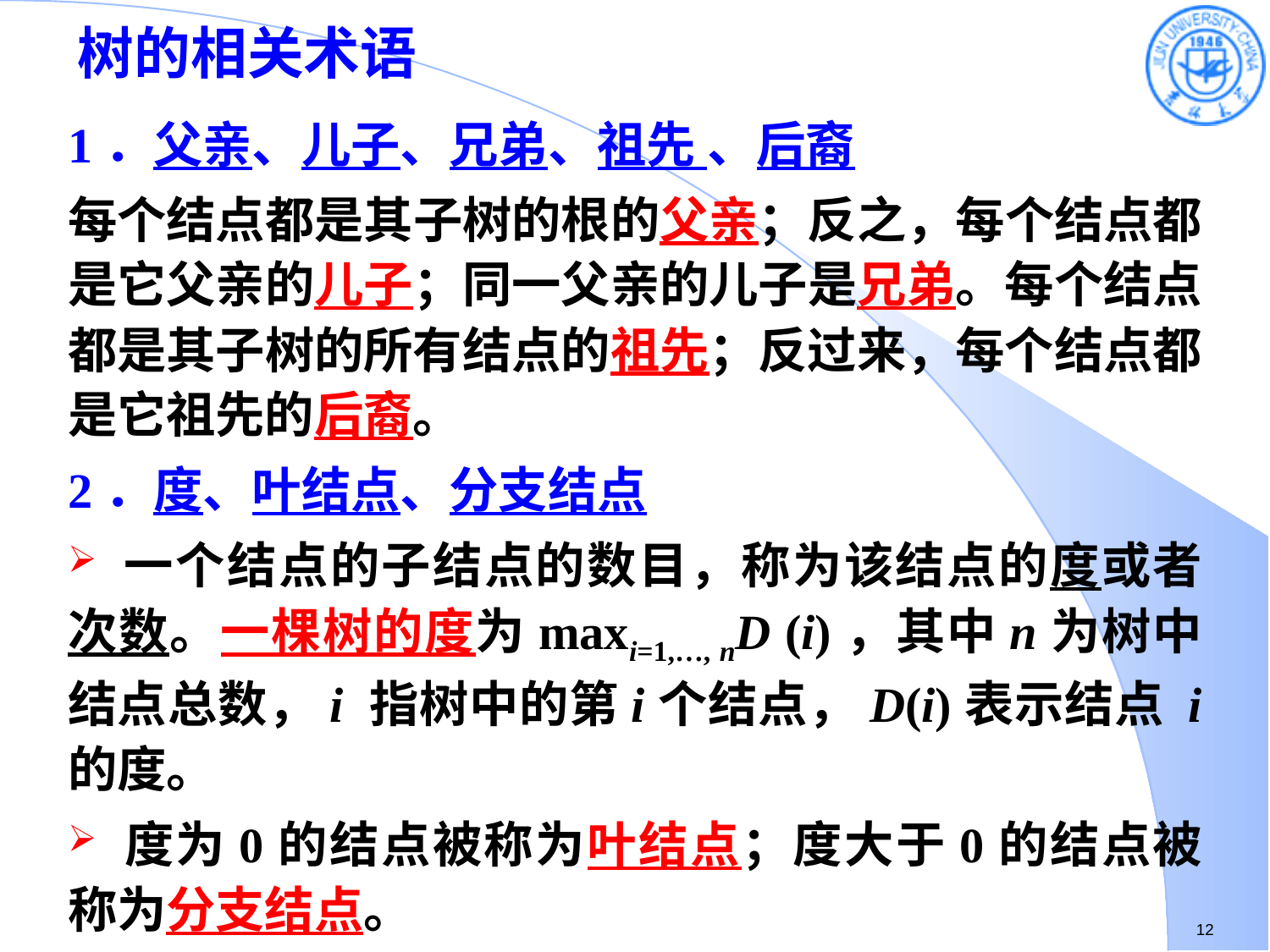

# 树的相关术语
1．父亲、儿子、兄弟、祖先 、后裔
每个结点都是其子树的根的父亲；反之，每个结点都是它父亲的儿子；同一父亲的儿子是兄弟。每个结点都是其子树的所有结点的祖先；反过来，每个结点都是它祖先的后裔。
2．度、叶结点、分支结点
 一个结点的子结点的数目，称为该结点的度或者次数。一棵树的度为maxi=1,…, nD (i)，其中n为树中结点总数，i 指树中的第i个结点，D(i)表示结点 i 的度。
 度为0的结点被称为叶结点；度大于0的结点被称为分支结点。